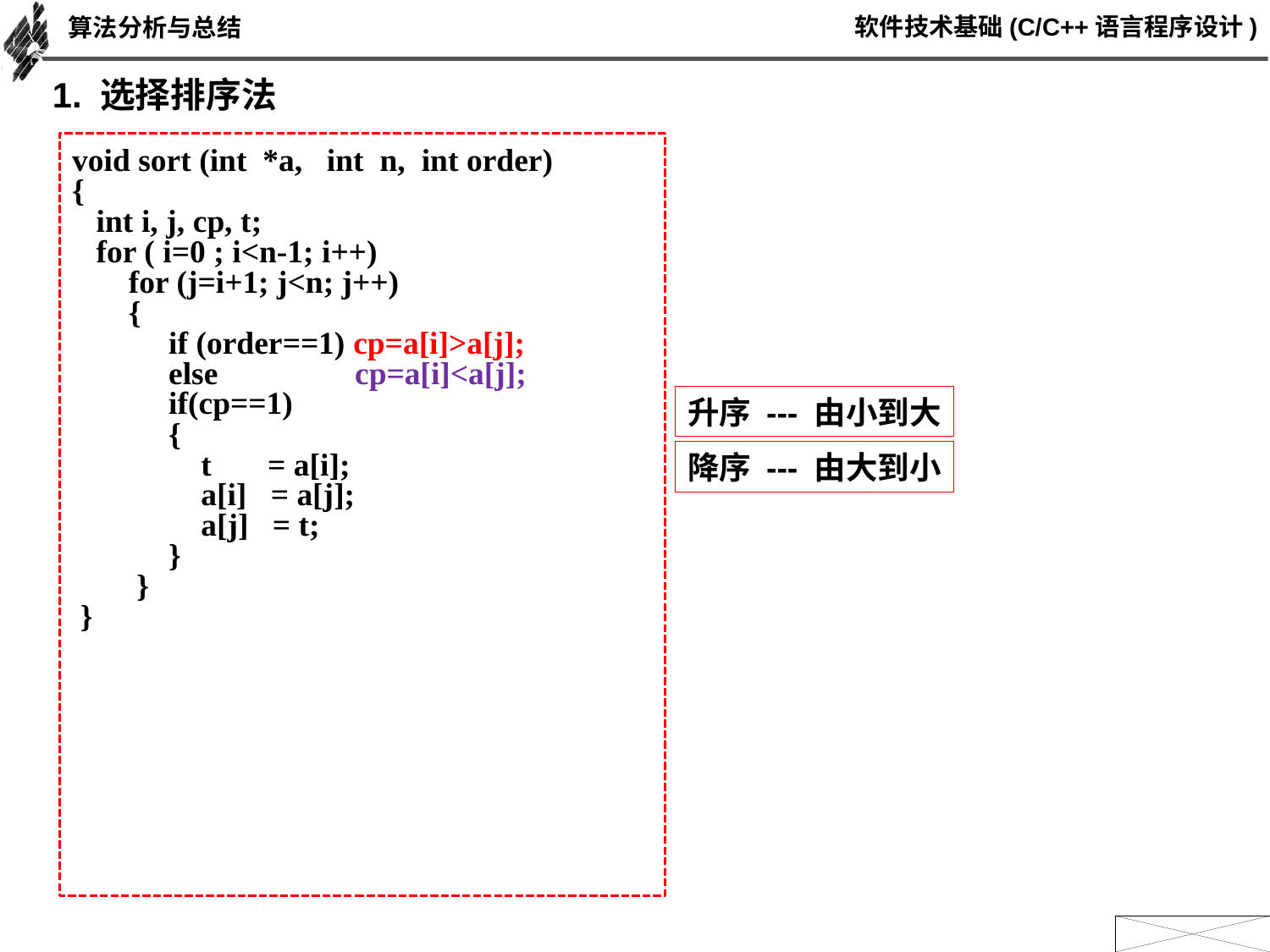

算法分析与总结
1. 选择排序法
void sort (int  *a,   int  n,  int order)
{
   int i, j, cp, t;
   for ( i=0 ; i<n-1; i++)
       for (j=i+1; j<n; j++)
       {
            if (order==1) cp=a[i]>a[j];
            else                 cp=a[i]<a[j];
            if(cp==1)
            {
                t       = a[i];
                a[i]   = a[j];
                a[j]   = t;
            }
        }
 }

升序 --- 由小到大
降序 --- 由大到小